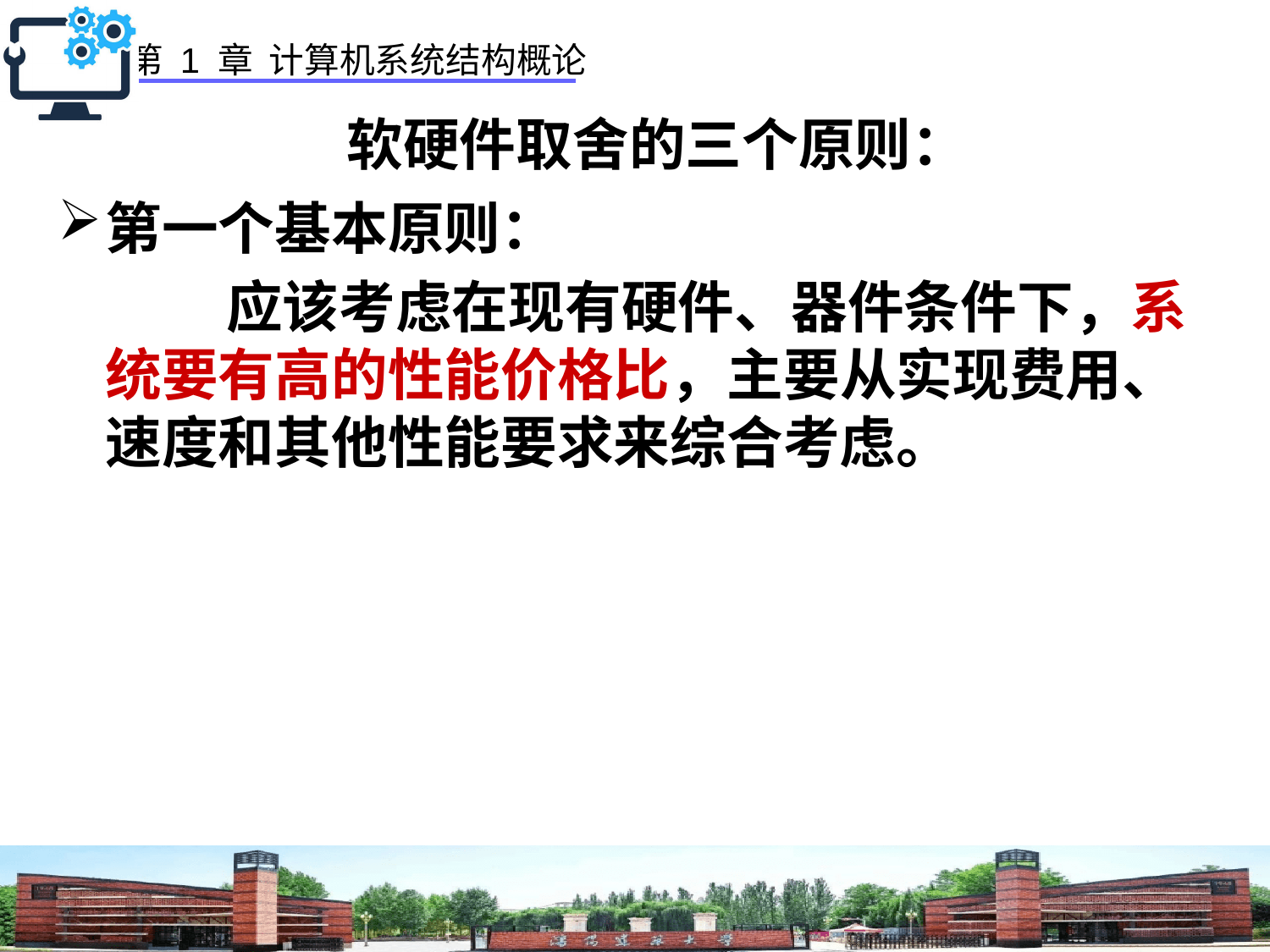

# 软硬件取舍的三个原则：
第一个基本原则：
            应该考虑在现有硬件、器件条件下，系统要有高的性能价格比，主要从实现费用、速度和其他性能要求来综合考虑。